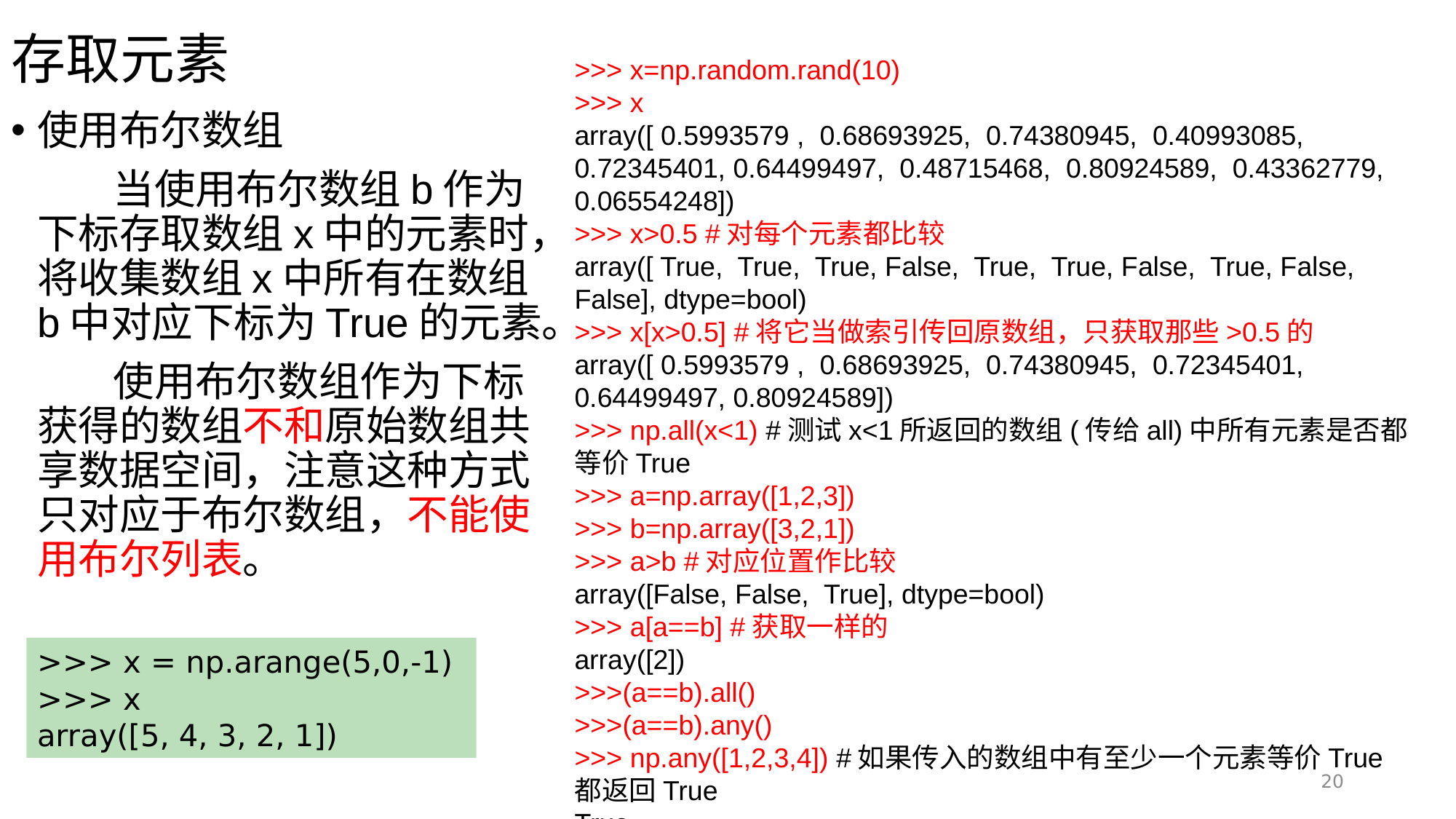

# 存取元素
>>> x=np.random.rand(10)
>>> x
array([ 0.5993579 ,  0.68693925,  0.74380945,  0.40993085,  0.72345401, 0.64499497,  0.48715468,  0.80924589,  0.43362779,  0.06554248])
>>> x>0.5 #对每个元素都比较
array([ True,  True,  True, False,  True,  True, False,  True, False, False], dtype=bool)
>>> x[x>0.5] #将它当做索引传回原数组，只获取那些>0.5的
array([ 0.5993579 ,  0.68693925,  0.74380945,  0.72345401,  0.64499497, 0.80924589])
>>> np.all(x<1) #测试x<1所返回的数组(传给all)中所有元素是否都等价True
>>> a=np.array([1,2,3])
>>> b=np.array([3,2,1])
>>> a>b #对应位置作比较
array([False, False,  True], dtype=bool)
>>> a[a==b] #获取一样的
array([2])
>>>(a==b).all()
>>>(a==b).any()
>>> np.any([1,2,3,4]) #如果传入的数组中有至少一个元素等价True都返回True
True
使用布尔数组
          当使用布尔数组b作为下标存取数组x中的元素时，将收集数组x中所有在数组b中对应下标为True的元素。
          使用布尔数组作为下标获得的数组不和原始数组共享数据空间，注意这种方式只对应于布尔数组，不能使用布尔列表。
>>> x = np.arange(5,0,-1)
>>> x
array([5, 4, 3, 2, 1])
20